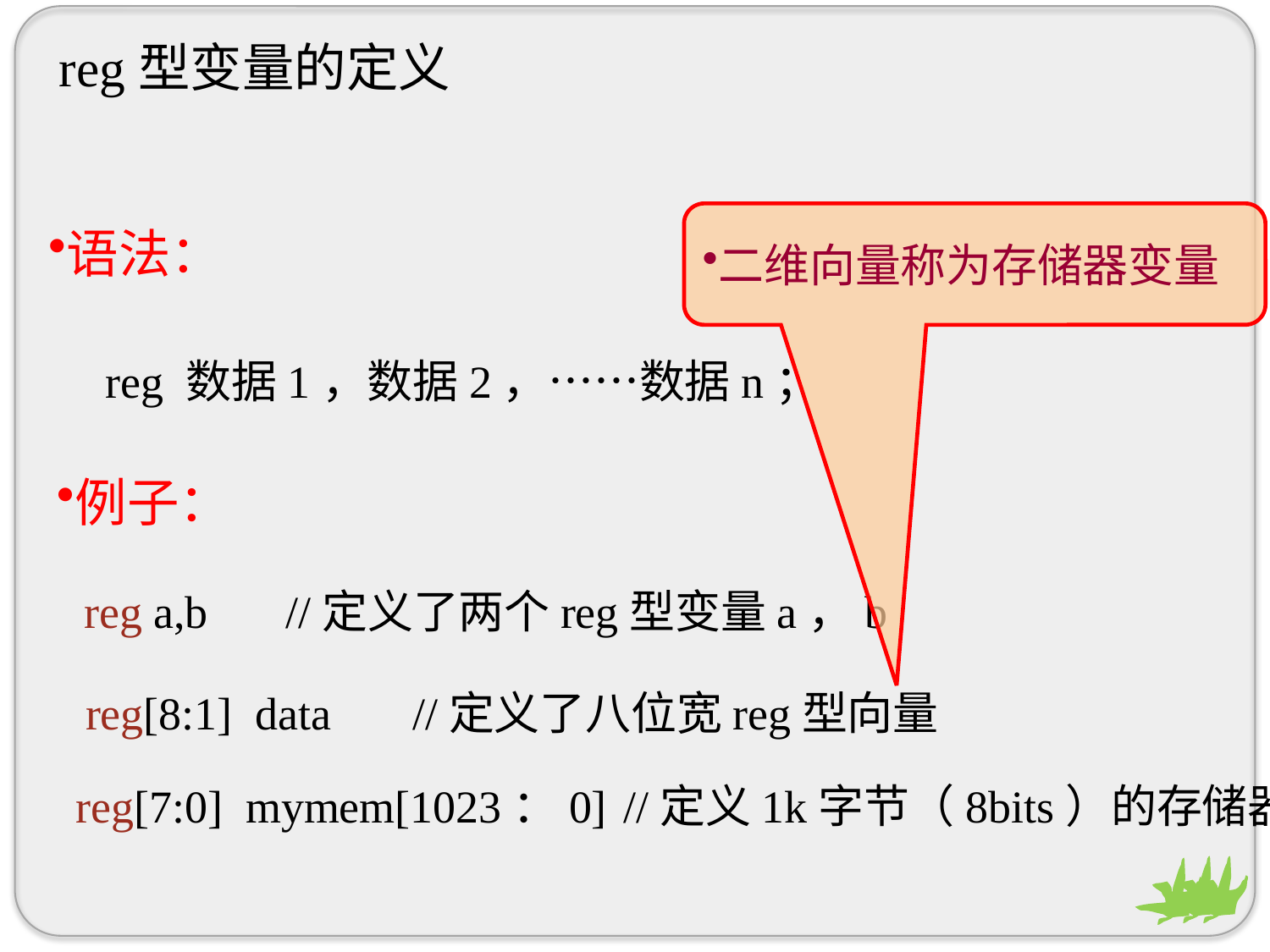

reg型变量的定义
二维向量称为存储器变量
语法：
reg 数据1，数据2，……数据n；
例子：
reg a,b
//定义了两个reg型变量a，b
reg[8:1]  data
//定义了八位宽reg型向量
reg[7:0]  mymem[1023：0]
//定义1k字节（8bits）的存储器
30